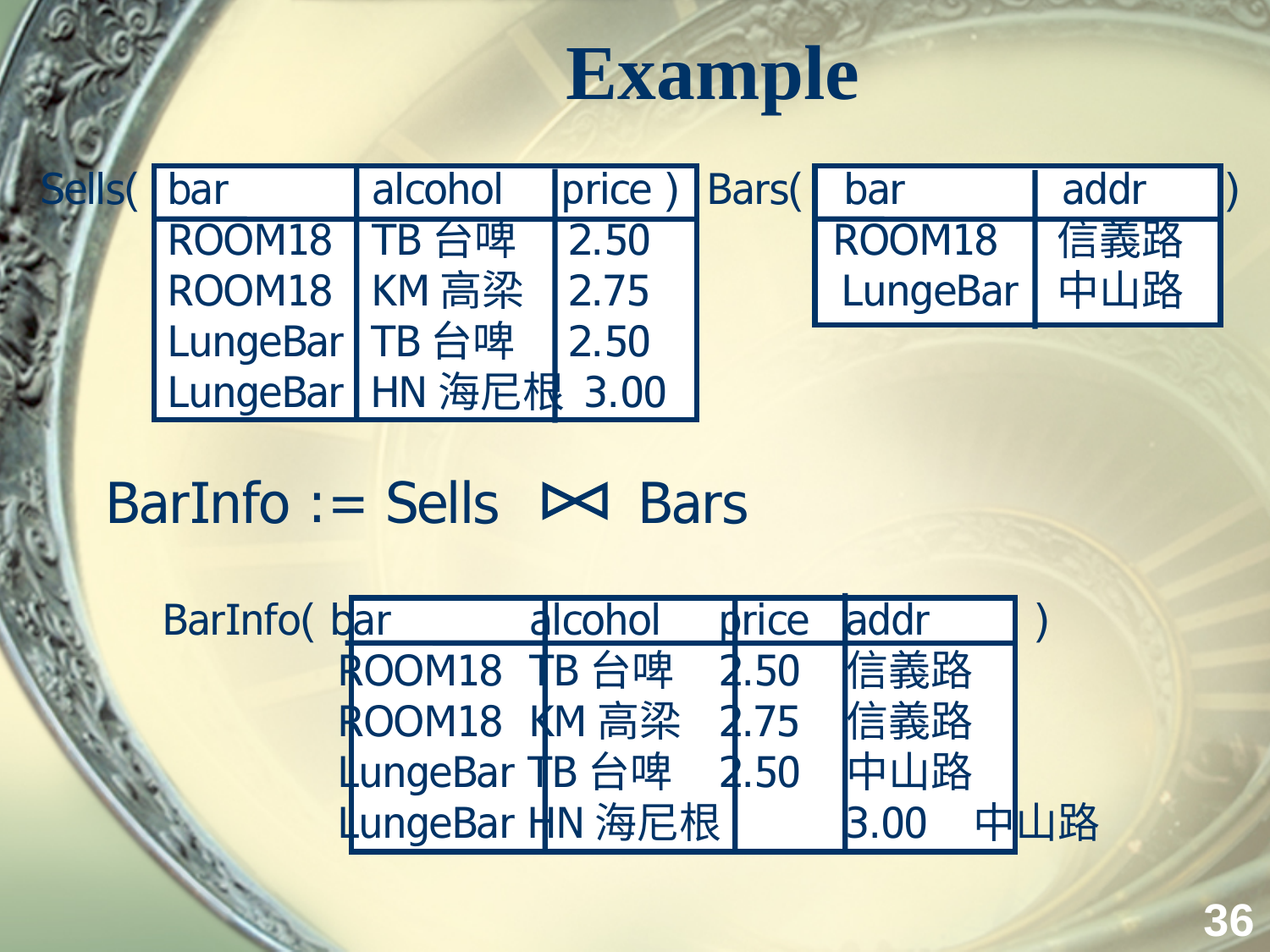

# Example
Sells(	bar           alcohol	 price )  Bars(   bar            addr      )
	ROOM18   TB台啤	 2.50	            ROOM18	信義路
	ROOM18   KM高梁	 2.75		   LungeBar	中山路
	LungeBar  TB台啤	 2.50
	LungeBar  HN海尼根 3.00

     BarInfo := Sells        Bars

      BarInfo( bar	     alcohol	price	addr        )
		ROOM18  TB台啤	2.50	信義路
		ROOM18  KM高梁	2.75	信義路
		LungeBar TB台啤	2.50	中山路
		LungeBar HN海尼根	3.00	中山路

36